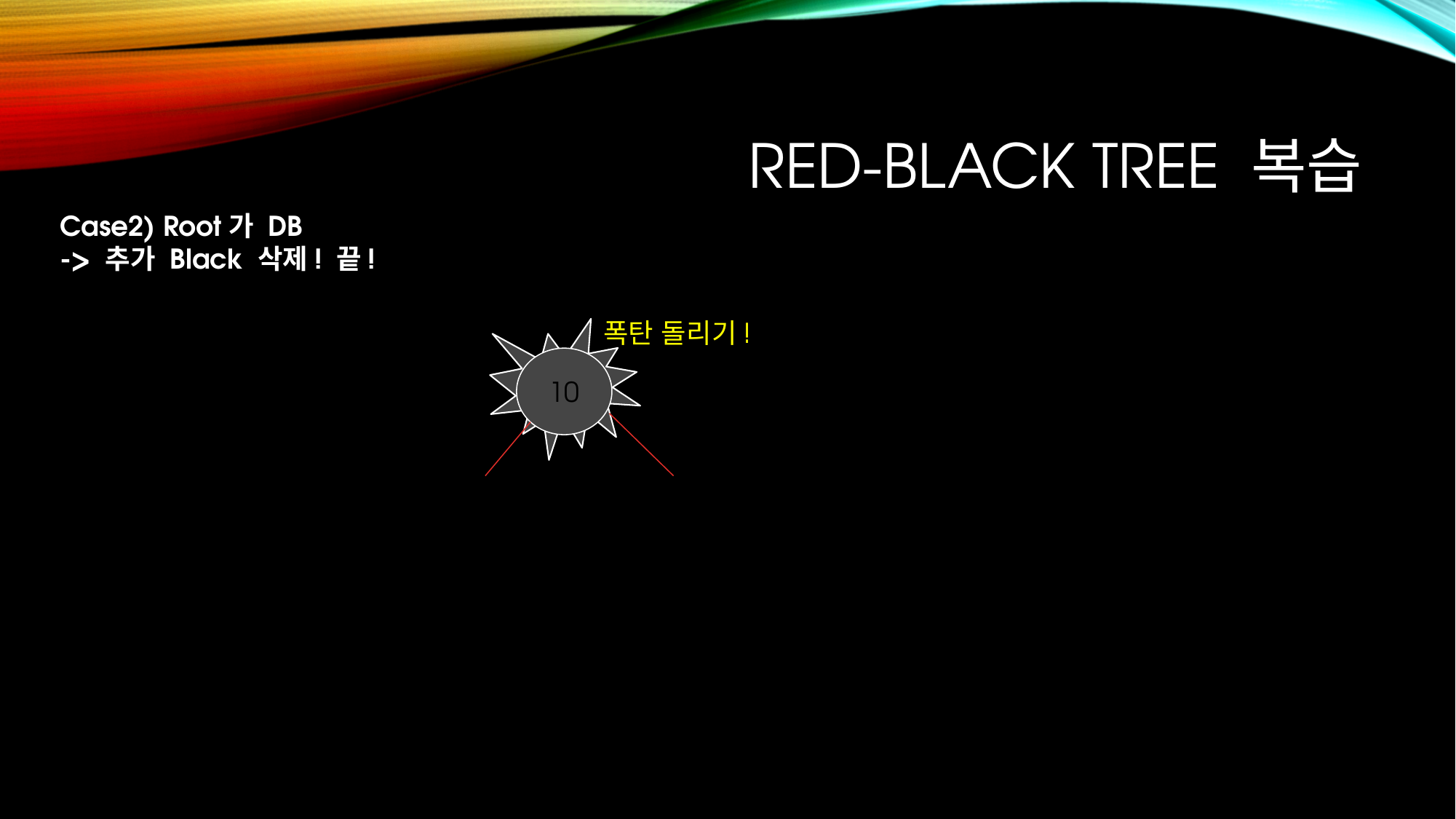

# Red-black tree 복습
Case2) Root가 DB
-> 추가 Black 삭제! 끝!
폭탄 돌리기!

10